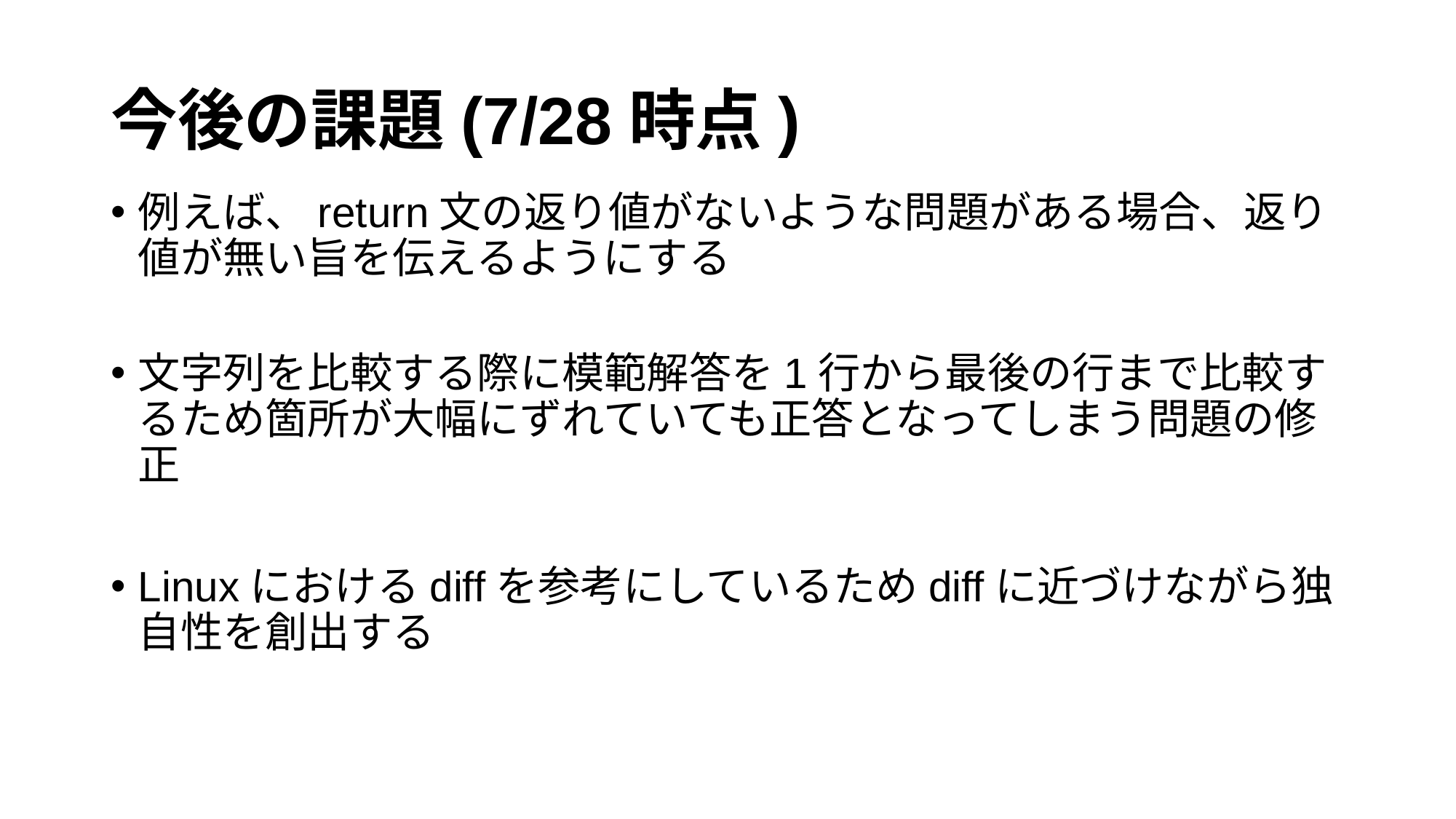

# 今後の課題(7/28時点)
例えば、return文の返り値がないような問題がある場合、返り値が無い旨を伝えるようにする

文字列を比較する際に模範解答を1行から最後の行まで比較するため箇所が大幅にずれていても正答となってしまう問題の修正

Linuxにおけるdiffを参考にしているためdiffに近づけながら独自性を創出する